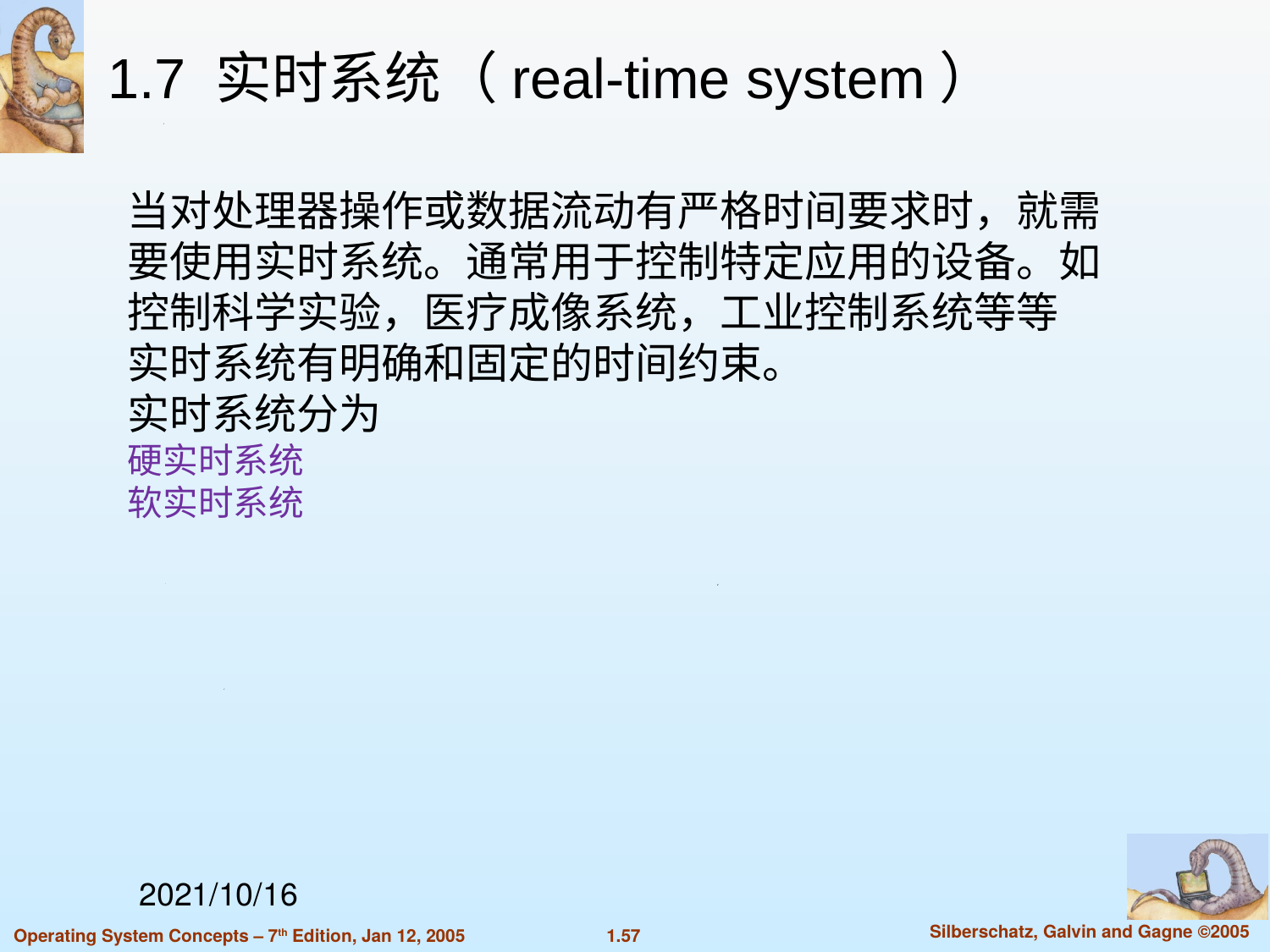

1.7 实时系统（real-time system）
当对处理器操作或数据流动有严格时间要求时，就需要使用实时系统。通常用于控制特定应用的设备。如控制科学实验，医疗成像系统，工业控制系统等等
实时系统有明确和固定的时间约束。
实时系统分为
硬实时系统
软实时系统

2021/10/16